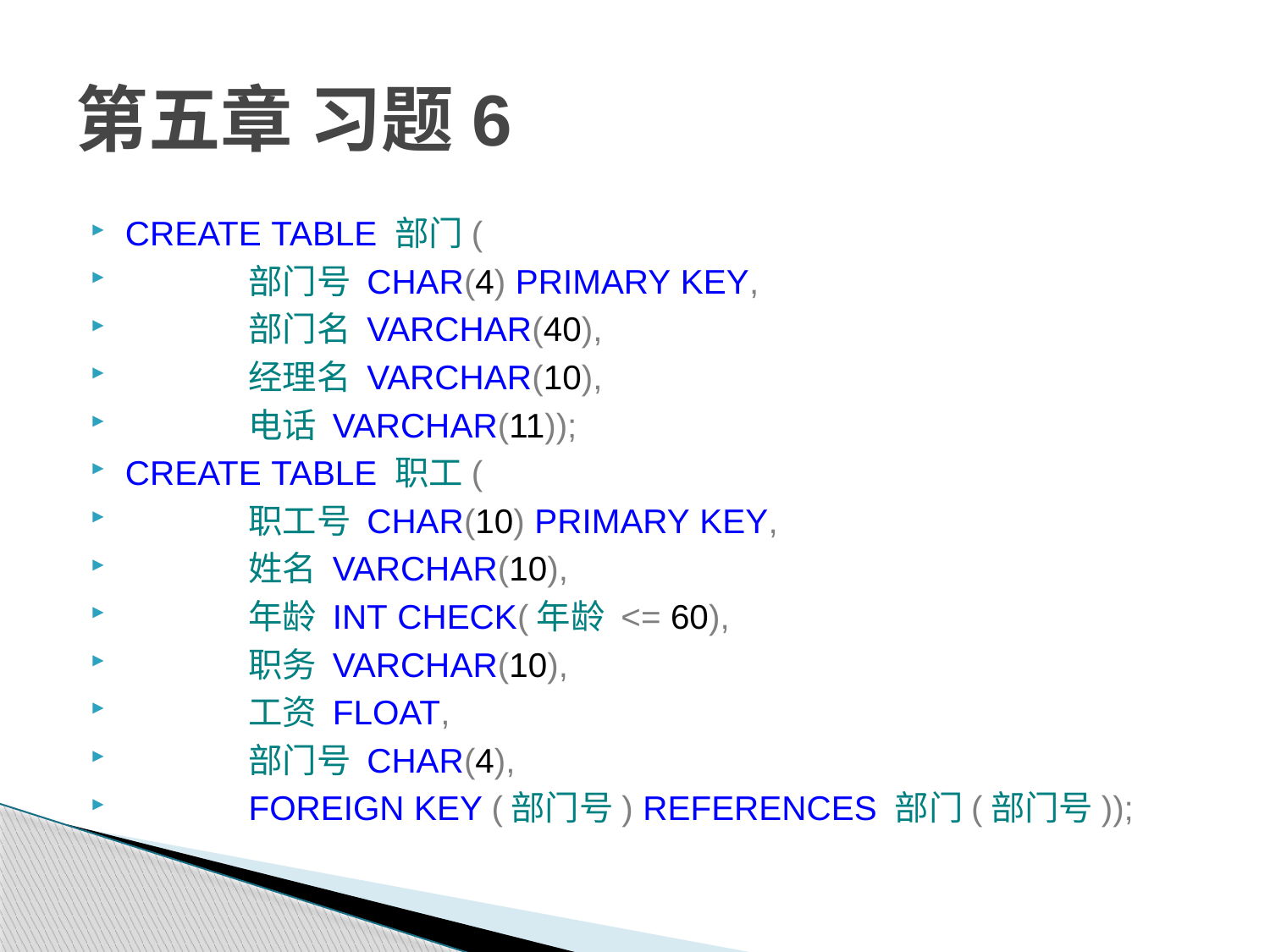

# 第五章 习题6
CREATE TABLE 部门(
	部门号 CHAR(4) PRIMARY KEY,
	部门名 VARCHAR(40),
	经理名 VARCHAR(10),
	电话 VARCHAR(11));
CREATE TABLE 职工(
	职工号 CHAR(10) PRIMARY KEY,
	姓名 VARCHAR(10),
	年龄 INT CHECK(年龄 <= 60),
	职务 VARCHAR(10),
	工资 FLOAT,
	部门号 CHAR(4),
	FOREIGN KEY (部门号) REFERENCES 部门(部门号));